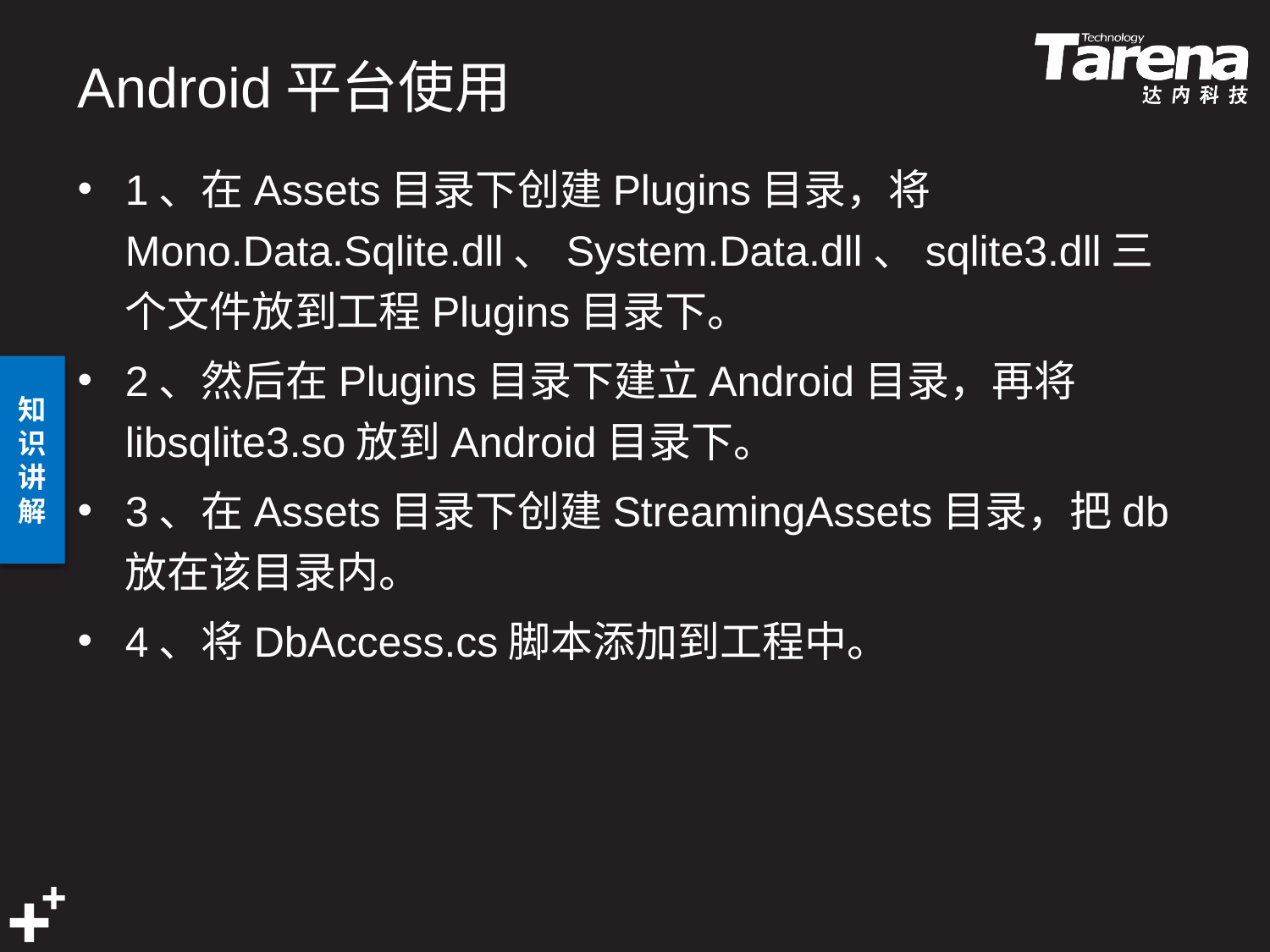

# Android平台使用
1、在Assets目录下创建Plugins目录，将Mono.Data.Sqlite.dll、System.Data.dll、sqlite3.dll三个文件放到工程Plugins目录下。
2、然后在Plugins目录下建立Android目录，再将libsqlite3.so放到Android目录下。
3、在Assets目录下创建StreamingAssets目录，把db放在该目录内。
4、将DbAccess.cs脚本添加到工程中。